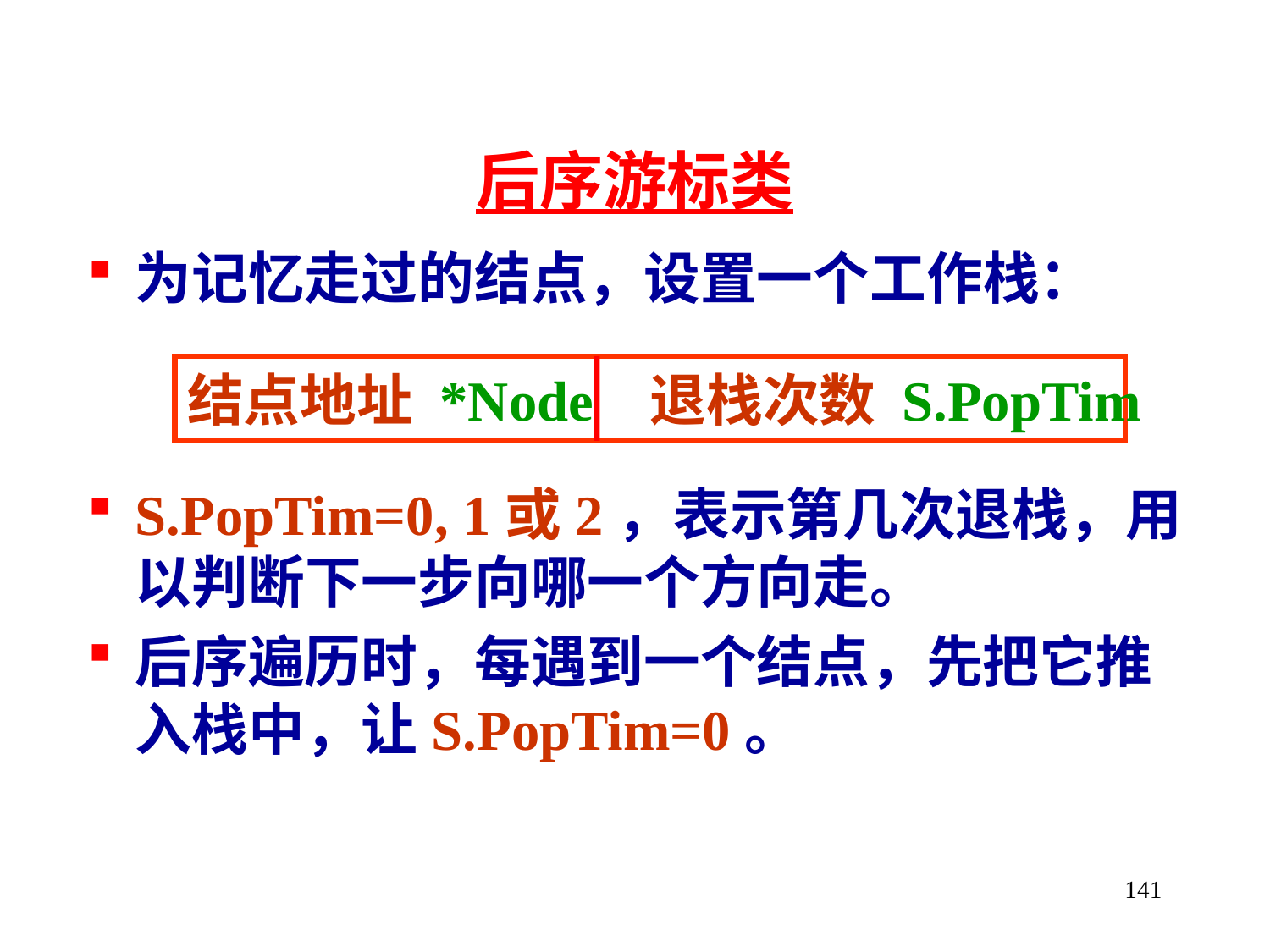

# 后序游标类
为记忆走过的结点，设置一个工作栈：

S.PopTim=0, 1或2，表示第几次退栈，用以判断下一步向哪一个方向走。
后序遍历时，每遇到一个结点，先把它推入栈中，让S.PopTim=0。
结点地址 *Node   退栈次数 S.PopTim

141